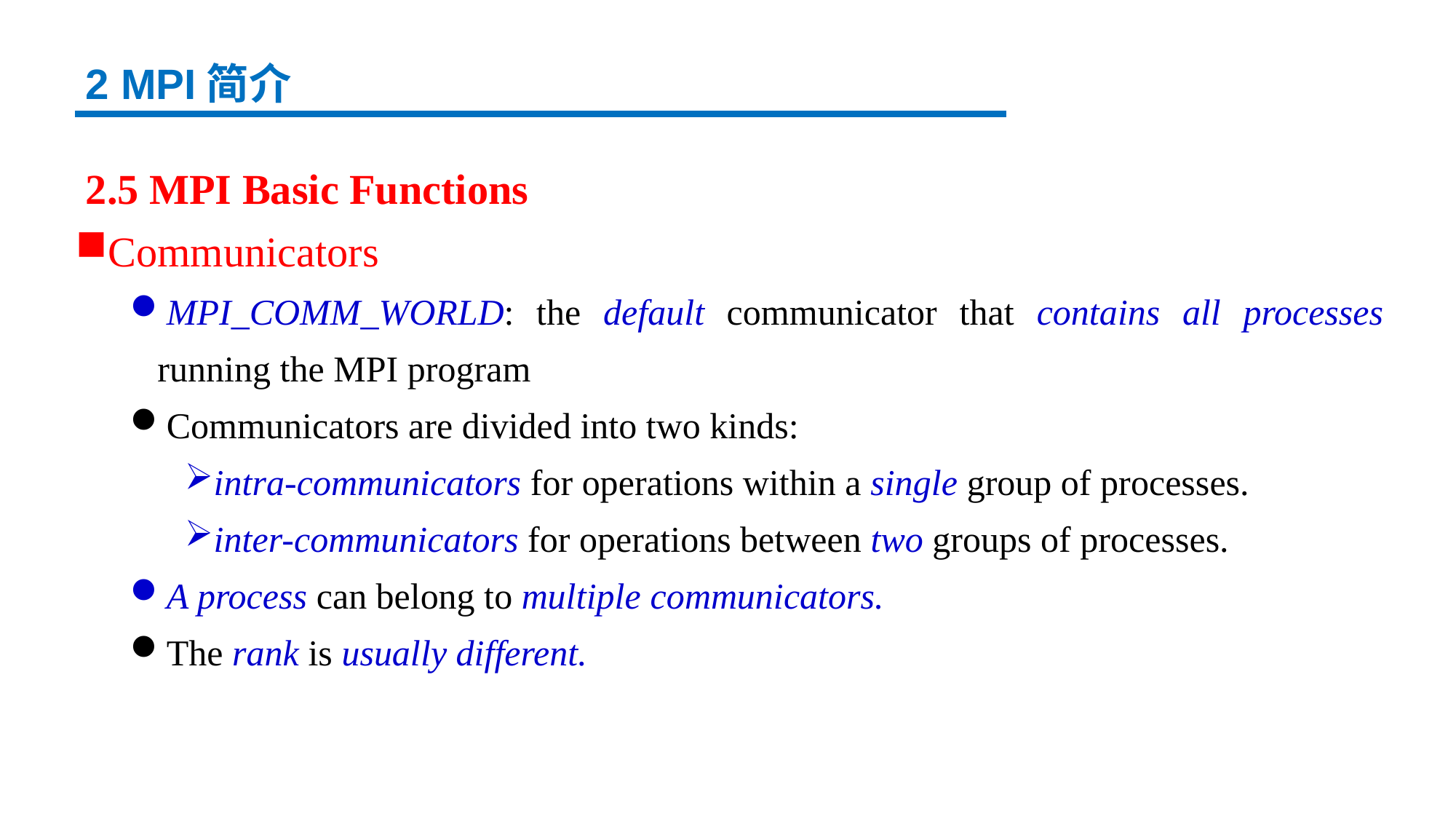

2 MPI简介
2.5 MPI Basic Functions
Communicators
MPI_COMM_WORLD: the default communicator that contains all processes running the MPI program
Communicators are divided into two kinds:
intra-communicators for operations within a single group of processes.
inter-communicators for operations between two groups of processes.
A process can belong to multiple communicators.
The rank is usually different.